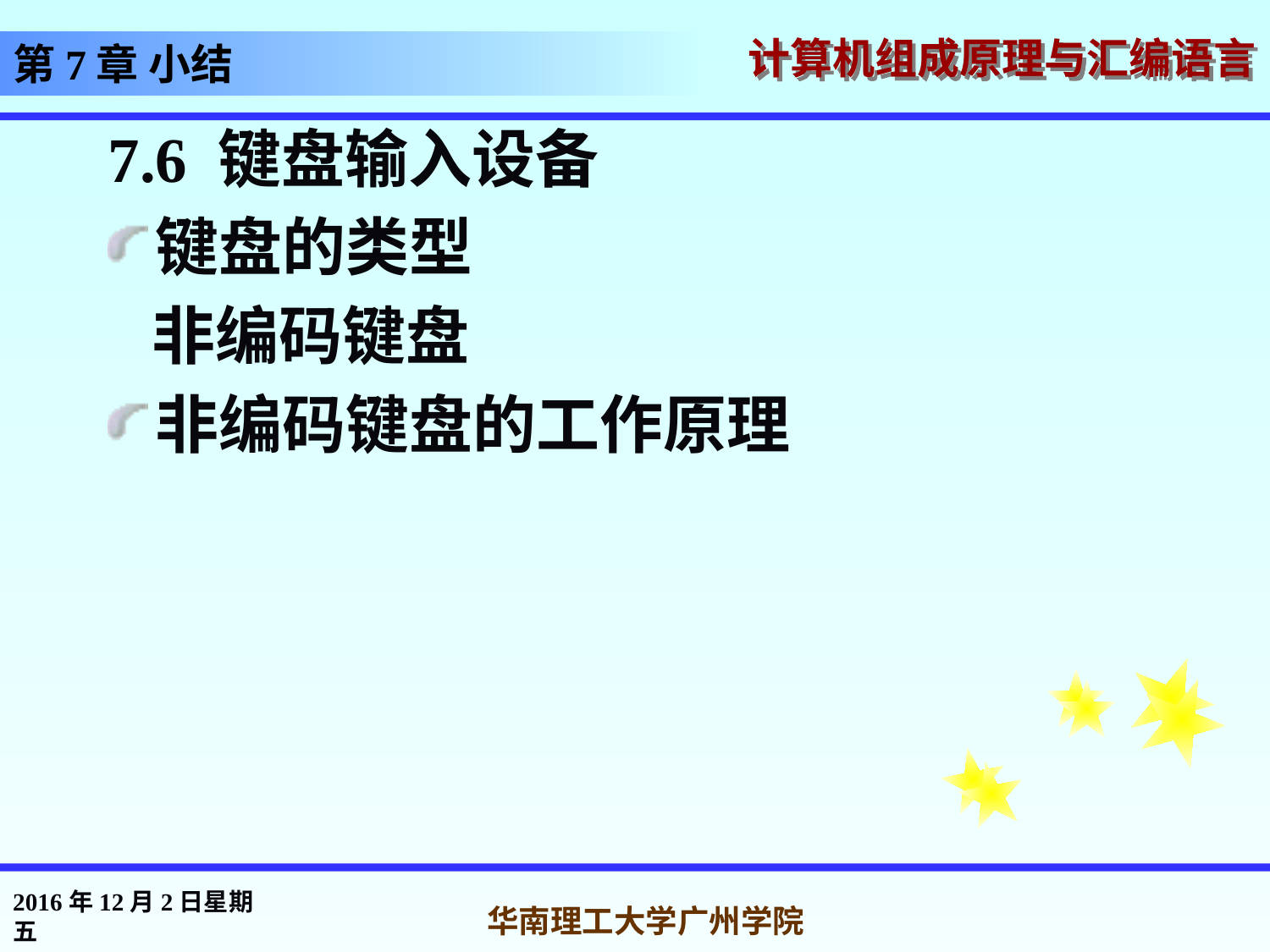

# 第7章 小结
7.6 键盘输入设备
键盘的类型
  非编码键盘
非编码键盘的工作原理
2016年12月2日星期五
华南理工大学广州学院